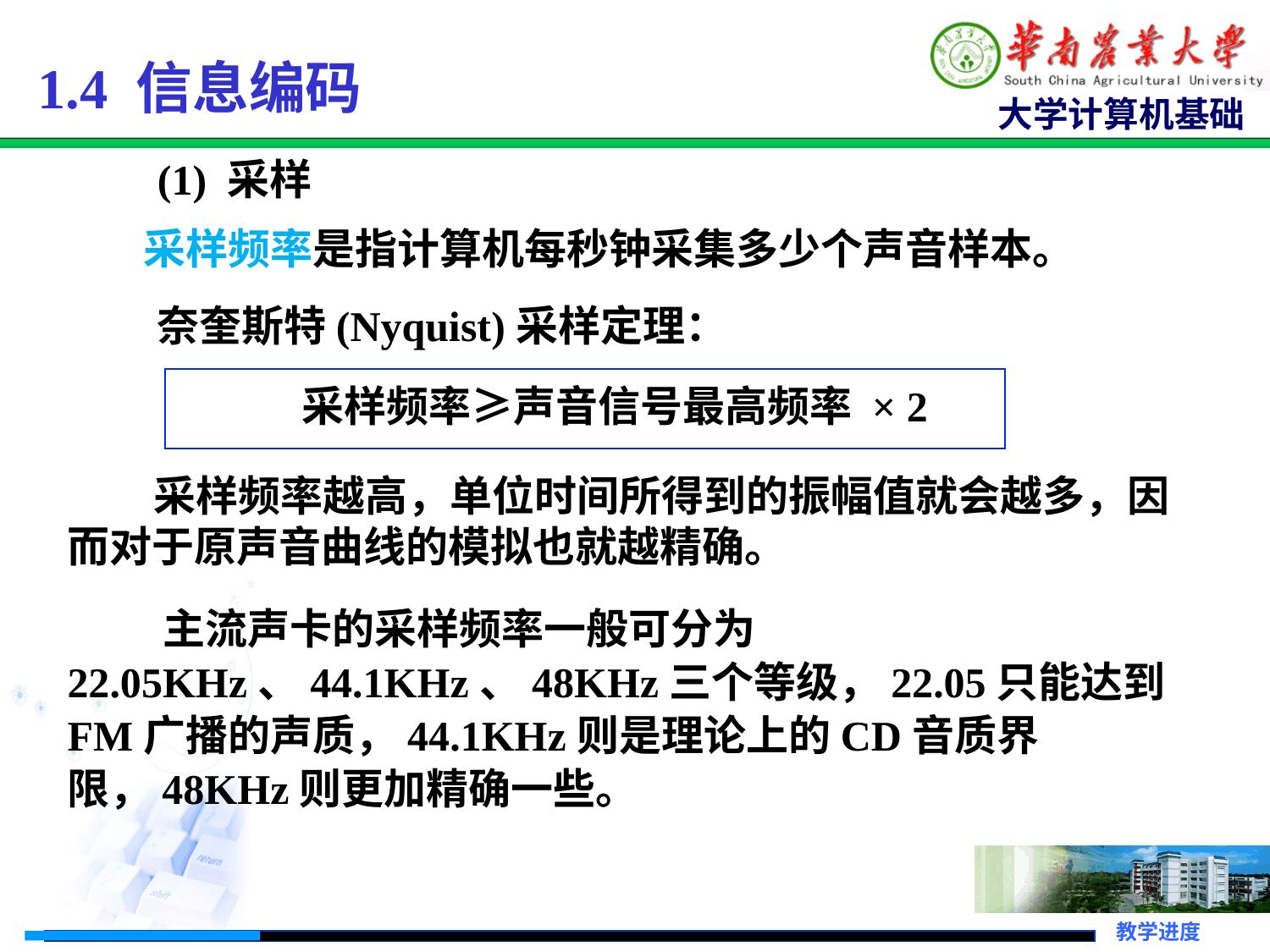

1.4 信息编码
(1) 采样
        采样频率是指计算机每秒钟采集多少个声音样本。
  奈奎斯特(Nyquist)采样定理：

            采样频率≥声音信号最高频率 × 2
        采样频率越高，单位时间所得到的振幅值就会越多，因而对于原声音曲线的模拟也就越精确。
         主流声卡的采样频率一般可分为22.05KHz、44.1KHz、48KHz三个等级，22.05只能达到FM广播的声质，44.1KHz则是理论上的CD音质界限，48KHz则更加精确一些。